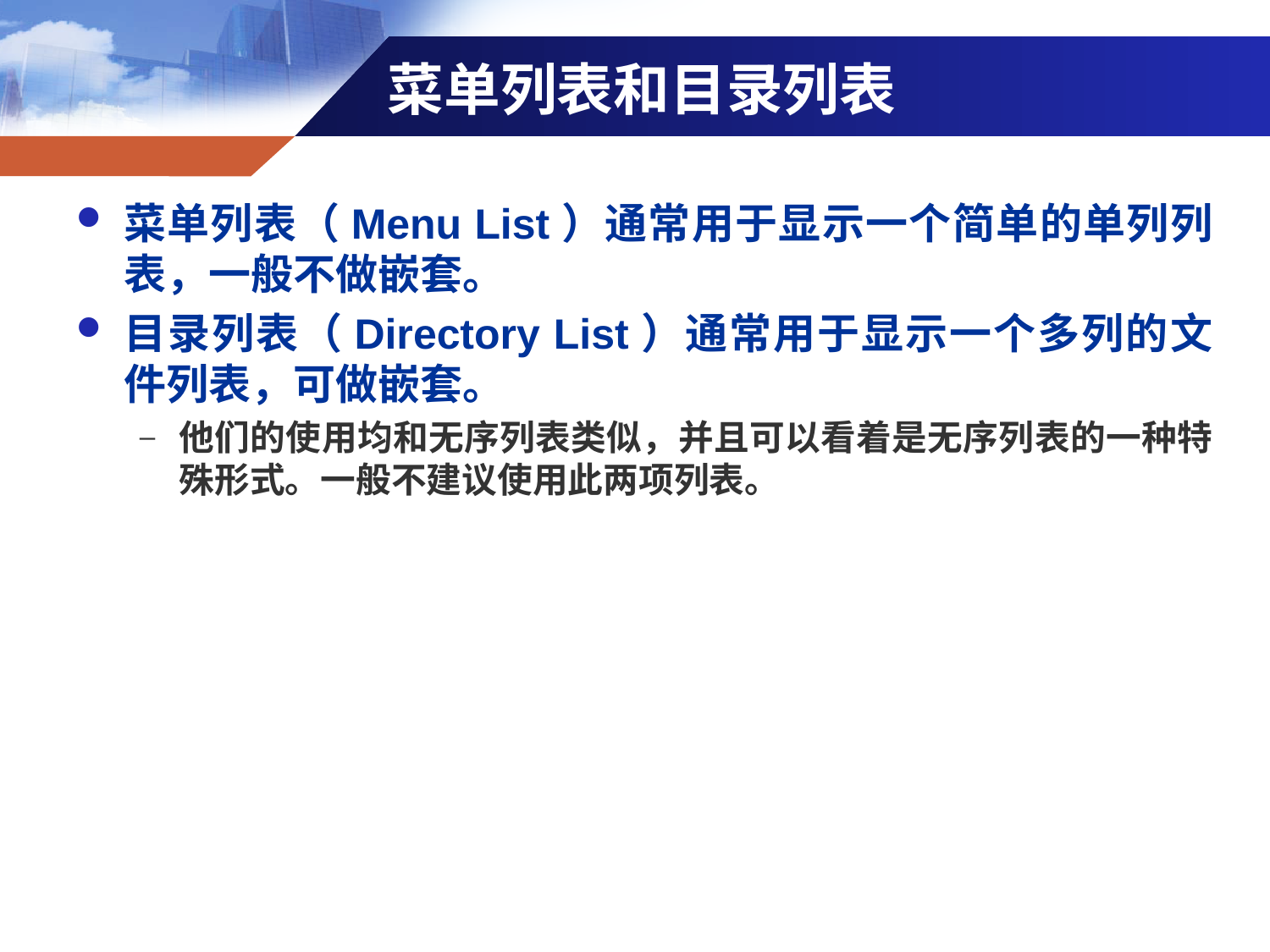

菜单列表和目录列表
菜单列表（Menu List）通常用于显示一个简单的单列列表，一般不做嵌套。
目录列表（Directory List）通常用于显示一个多列的文件列表，可做嵌套。
他们的使用均和无序列表类似，并且可以看着是无序列表的一种特殊形式。一般不建议使用此两项列表。